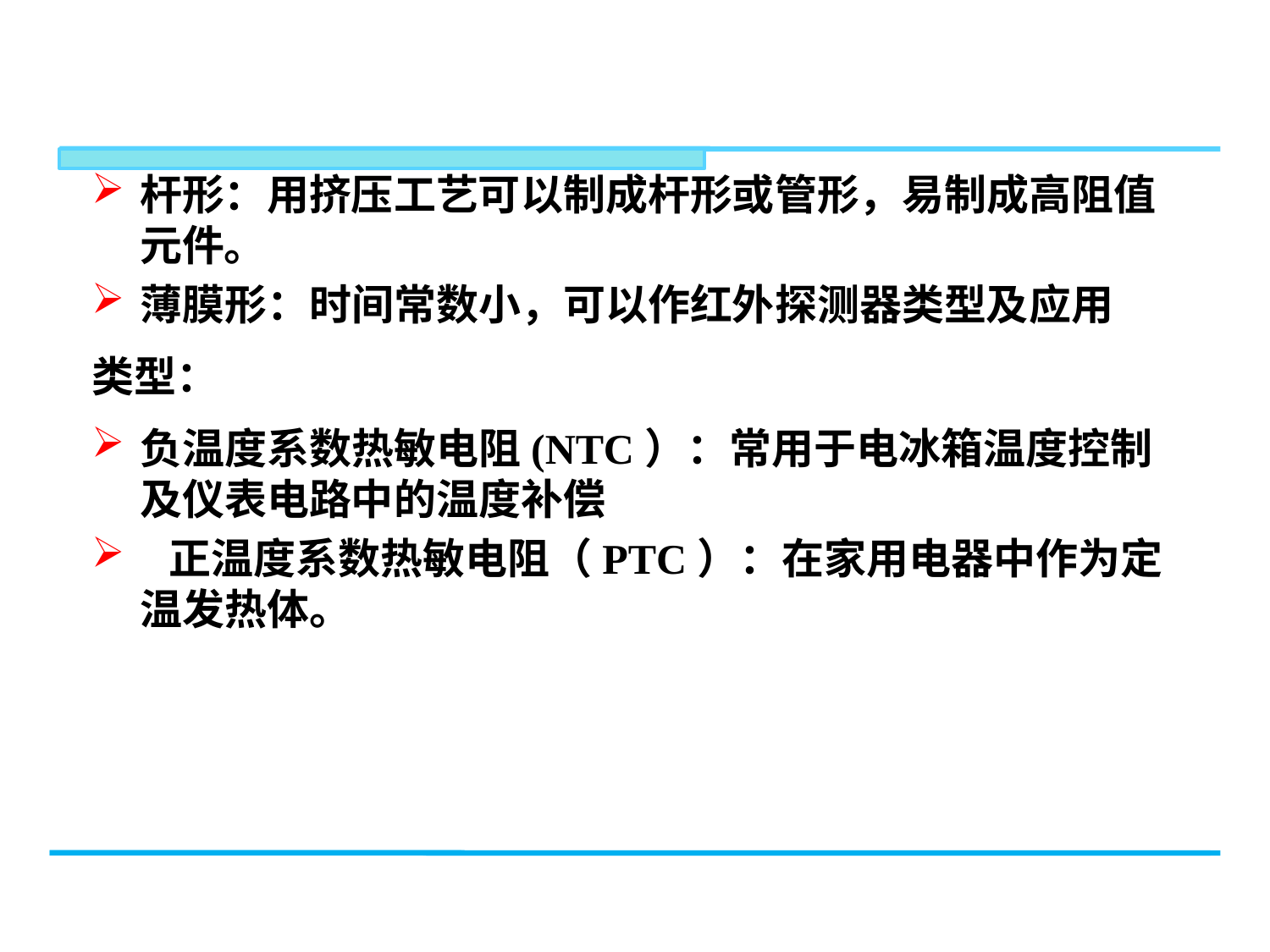

杆形：用挤压工艺可以制成杆形或管形，易制成高阻值元件。
薄膜形：时间常数小，可以作红外探测器类型及应用
类型：
负温度系数热敏电阻(NTC）：常用于电冰箱温度控制及仪表电路中的温度补偿
  正温度系数热敏电阻（PTC）：在家用电器中作为定温发热体。